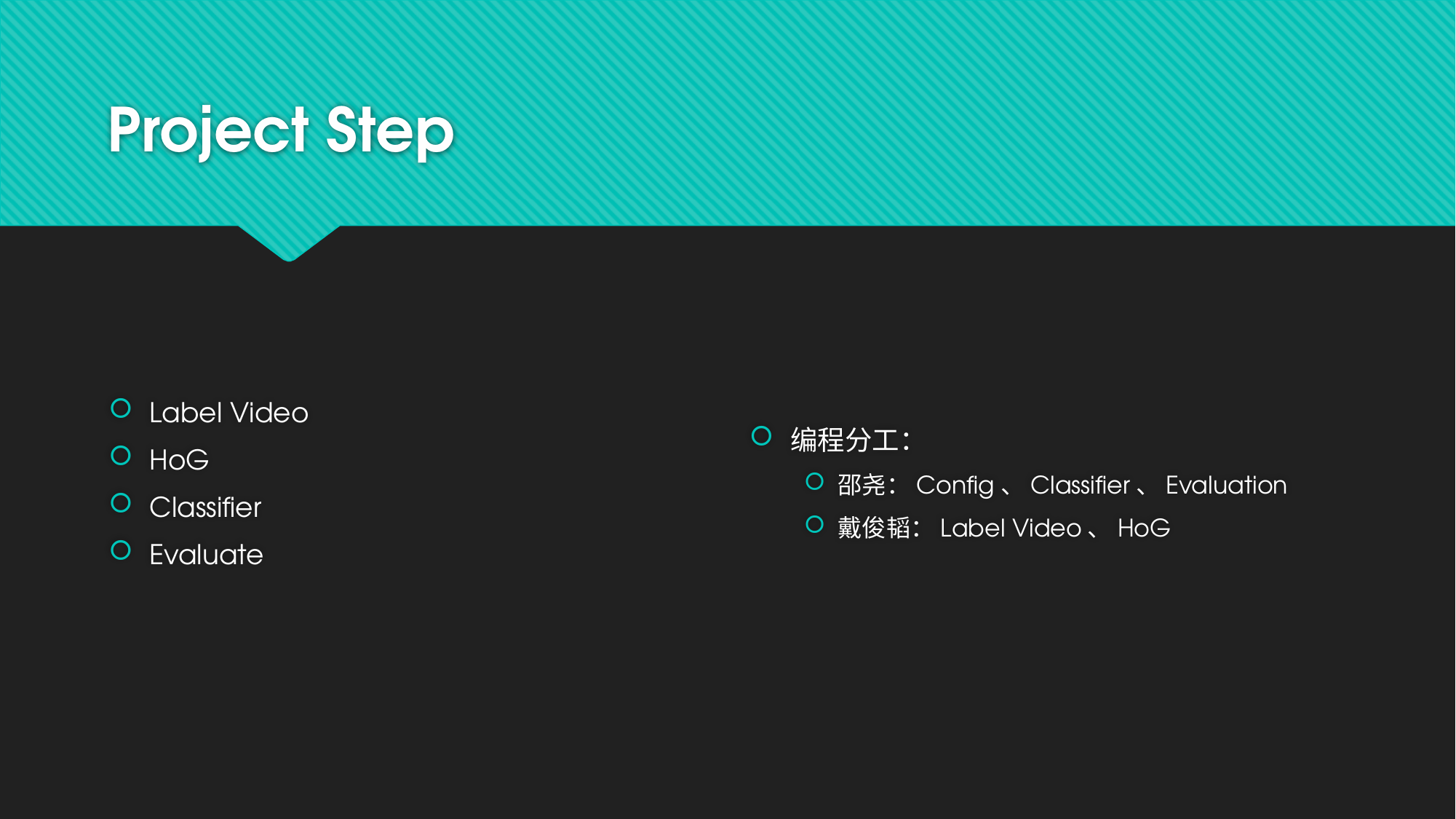

# Project Step
Label Video
HoG
Classifier
Evaluate
编程分工：
邵尧：Config、Classifier、Evaluation
戴俊韬：Label Video、HoG